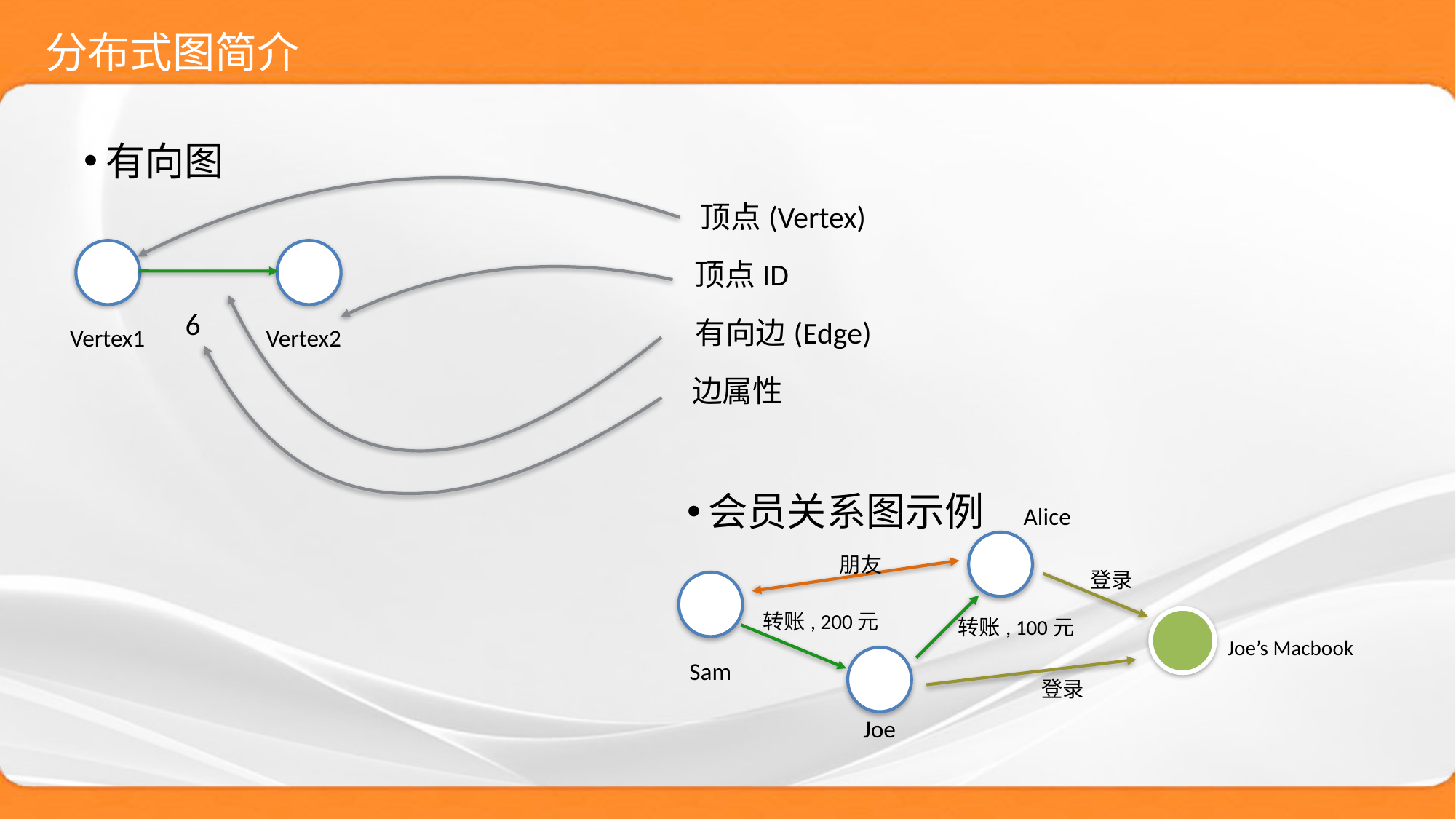

# 分布式图简介
有向图

顶点(Vertex)

顶点ID

6
有向边(Edge)
Vertex1
Vertex2

边属性
会员关系图示例
Alice

朋友

登录

转账, 200元

转账, 100元

Joe’s Macbook

Sam

登录
Joe